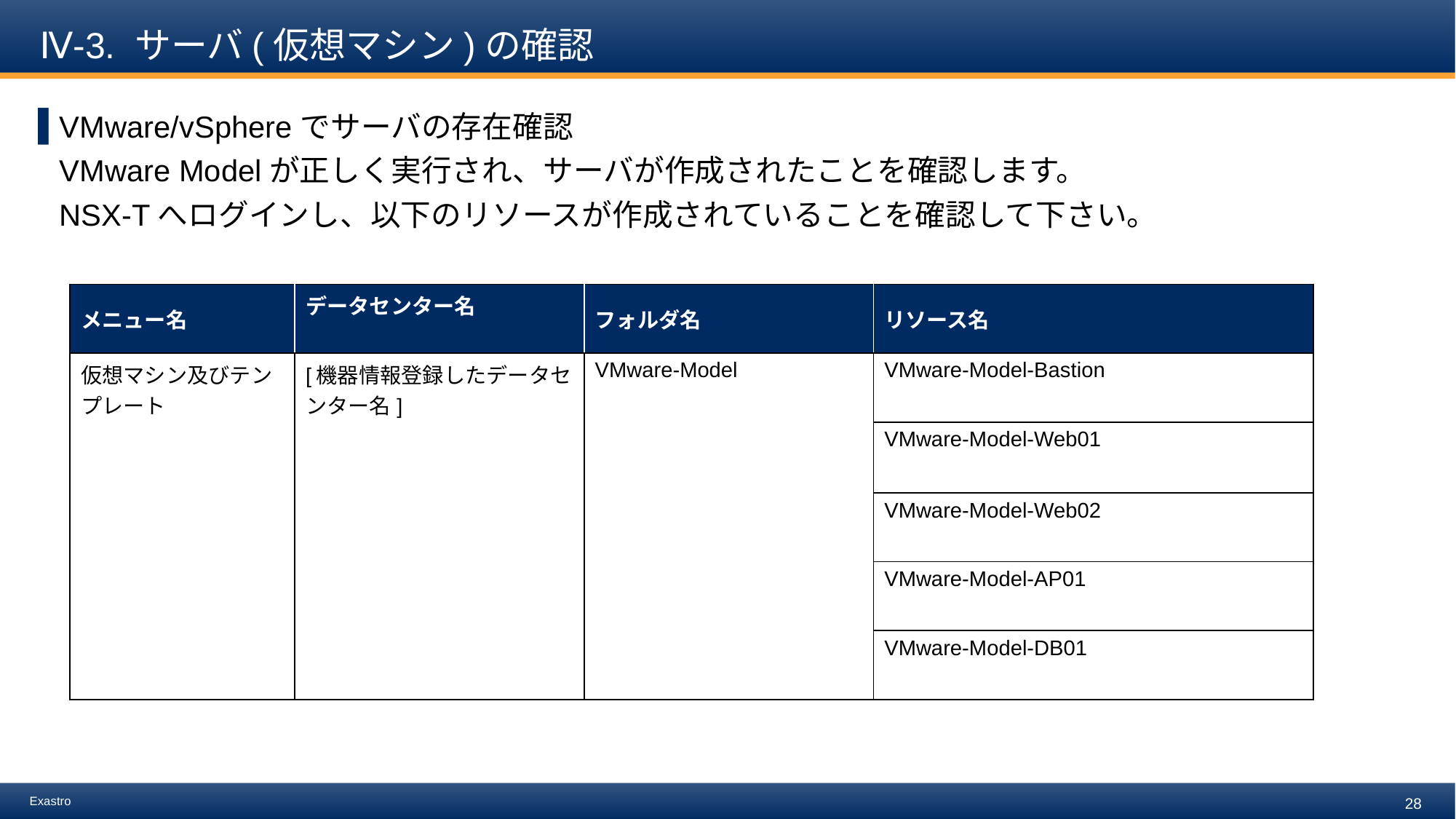

# Ⅳ-3. サーバ(仮想マシン)の確認

VMware/vSphereでサーバの存在確認
VMware Modelが正しく実行され、サーバが作成されたことを確認します。
NSX-Tへログインし、以下のリソースが作成されていることを確認して下さい。

| メニュー名 | データセンター名 | フォルダ名 | リソース名 |
| --- | --- | --- | --- |
| 仮想マシン及びテンプレート | [機器情報登録したデータセンター名] | VMware-Model | VMware-Model-Bastion |
|  |  |  | VMware-Model-Web01 |
|  |  |  | VMware-Model-Web02 |
|  |  |  | VMware-Model-AP01 |
|  |  |  | VMware-Model-DB01 |